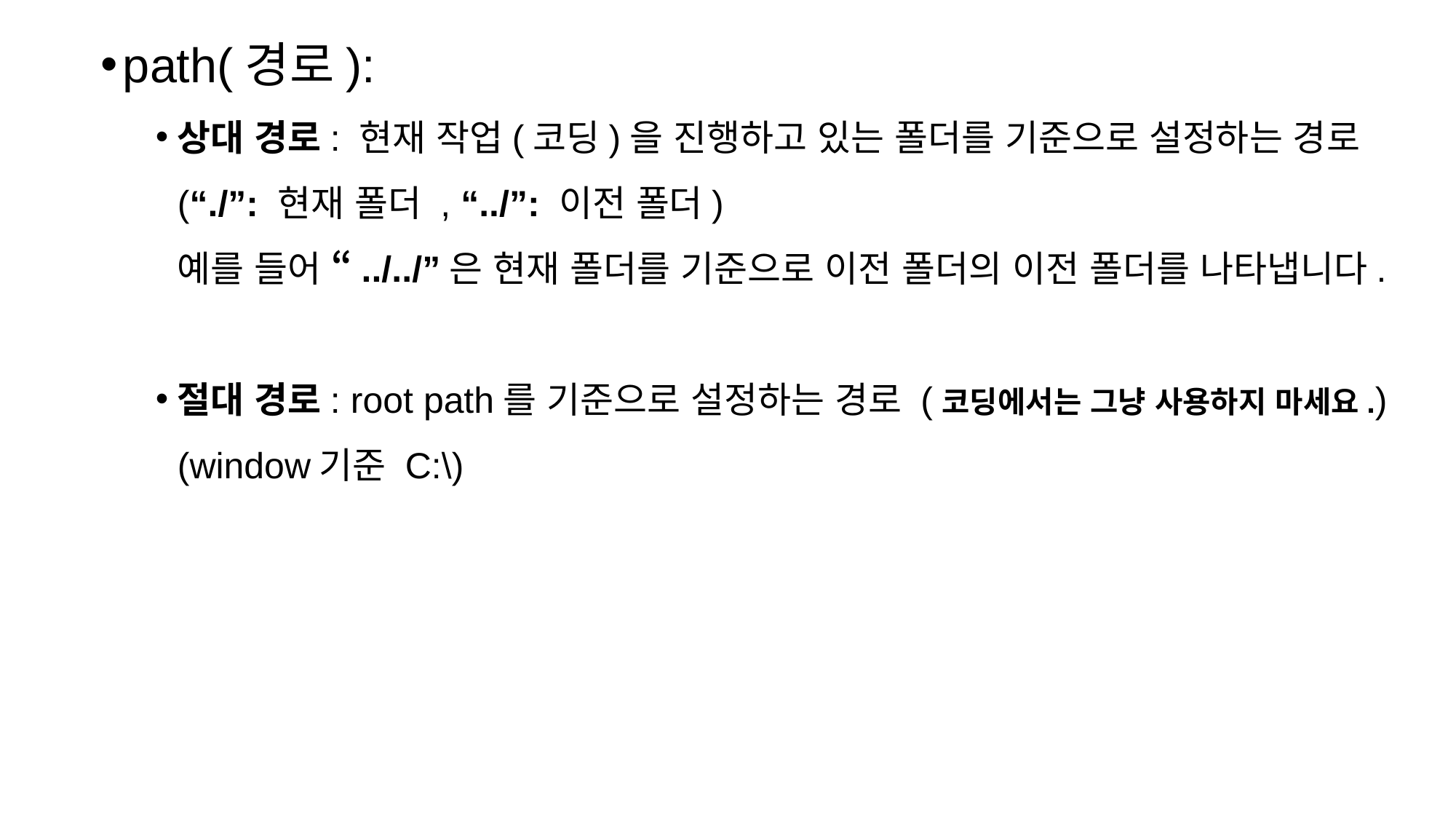

path(경로):
상대 경로: 현재 작업(코딩)을 진행하고 있는 폴더를 기준으로 설정하는 경로
(“./”: 현재 폴더 , “../”: 이전 폴더)
예를 들어 “../../”은 현재 폴더를 기준으로 이전 폴더의 이전 폴더를 나타냅니다.

절대 경로: root path를 기준으로 설정하는 경로 (코딩에서는 그냥 사용하지 마세요.)
(window기준 C:\)